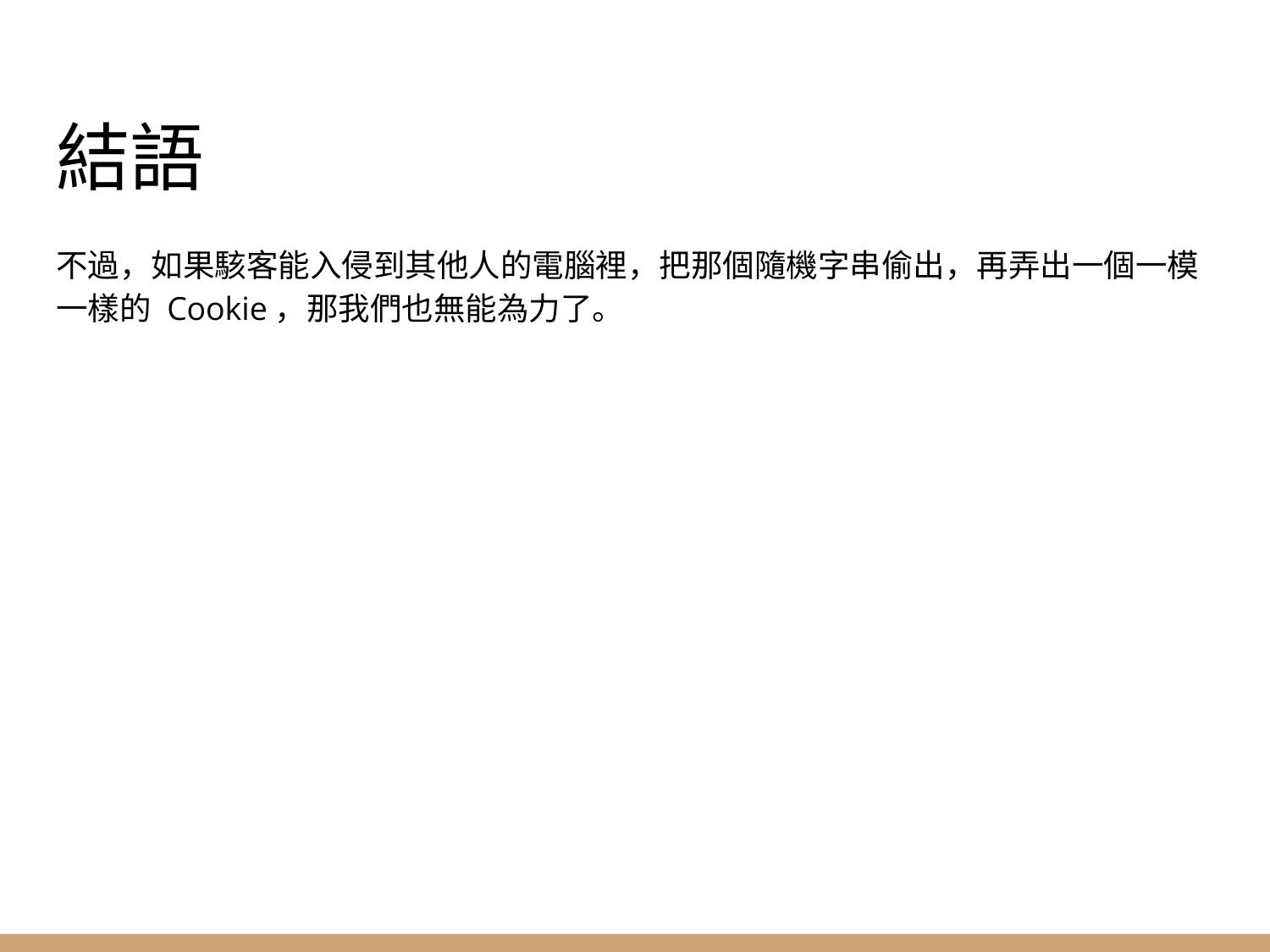

# 結語
不過，如果駭客能入侵到其他人的電腦裡，把那個隨機字串偷出，再弄出一個一模一樣的 Cookie，那我們也無能為力了。